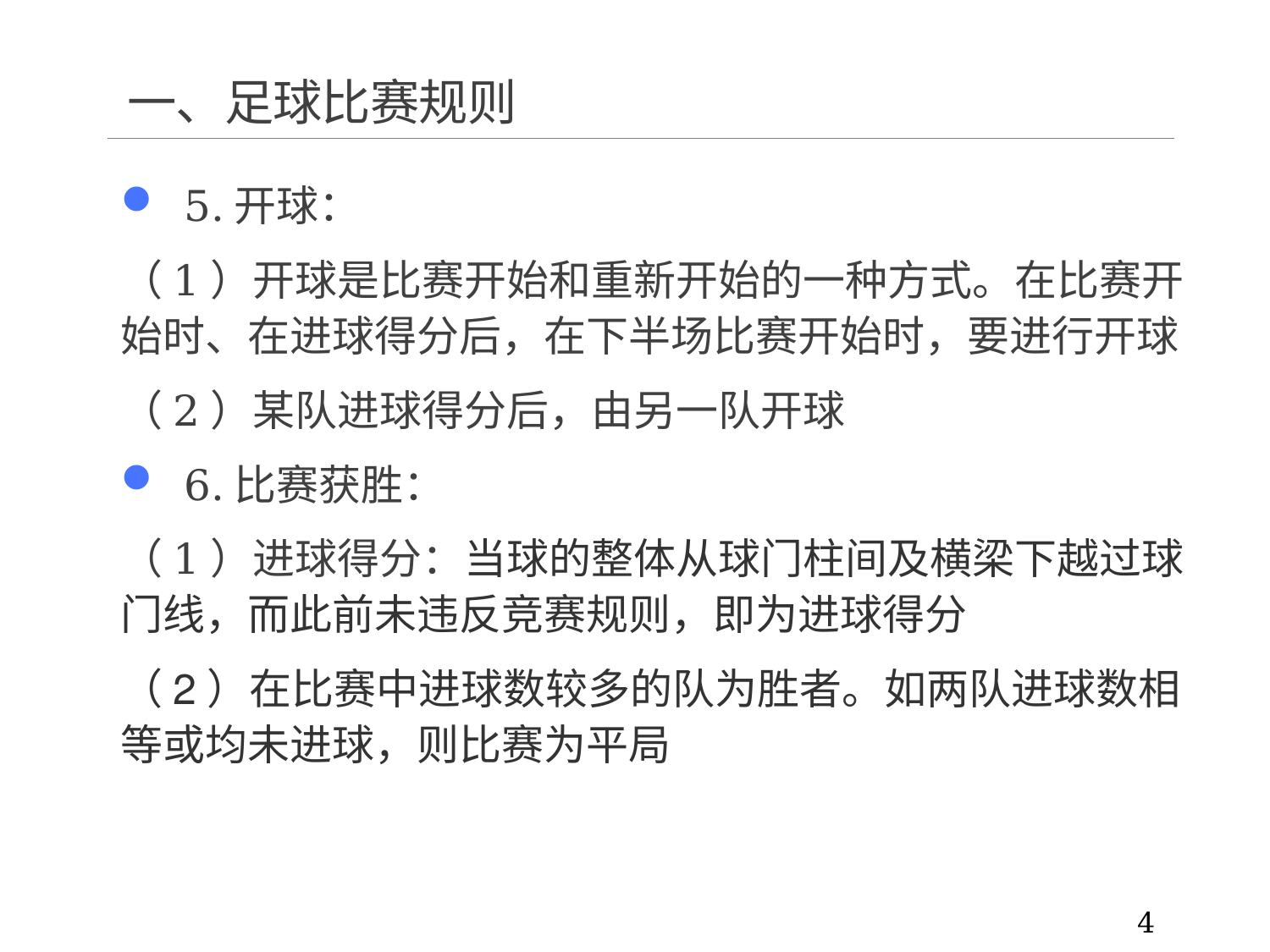

# 一、足球比赛规则
5.开球：
（1）开球是比赛开始和重新开始的一种方式。在比赛开始时、在进球得分后，在下半场比赛开始时，要进行开球
（2）某队进球得分后，由另一队开球
6.比赛获胜：
（1）进球得分：当球的整体从球门柱间及横梁下越过球门线，而此前未违反竞赛规则，即为进球得分
（2）在比赛中进球数较多的队为胜者。如两队进球数相等或均未进球，则比赛为平局

4